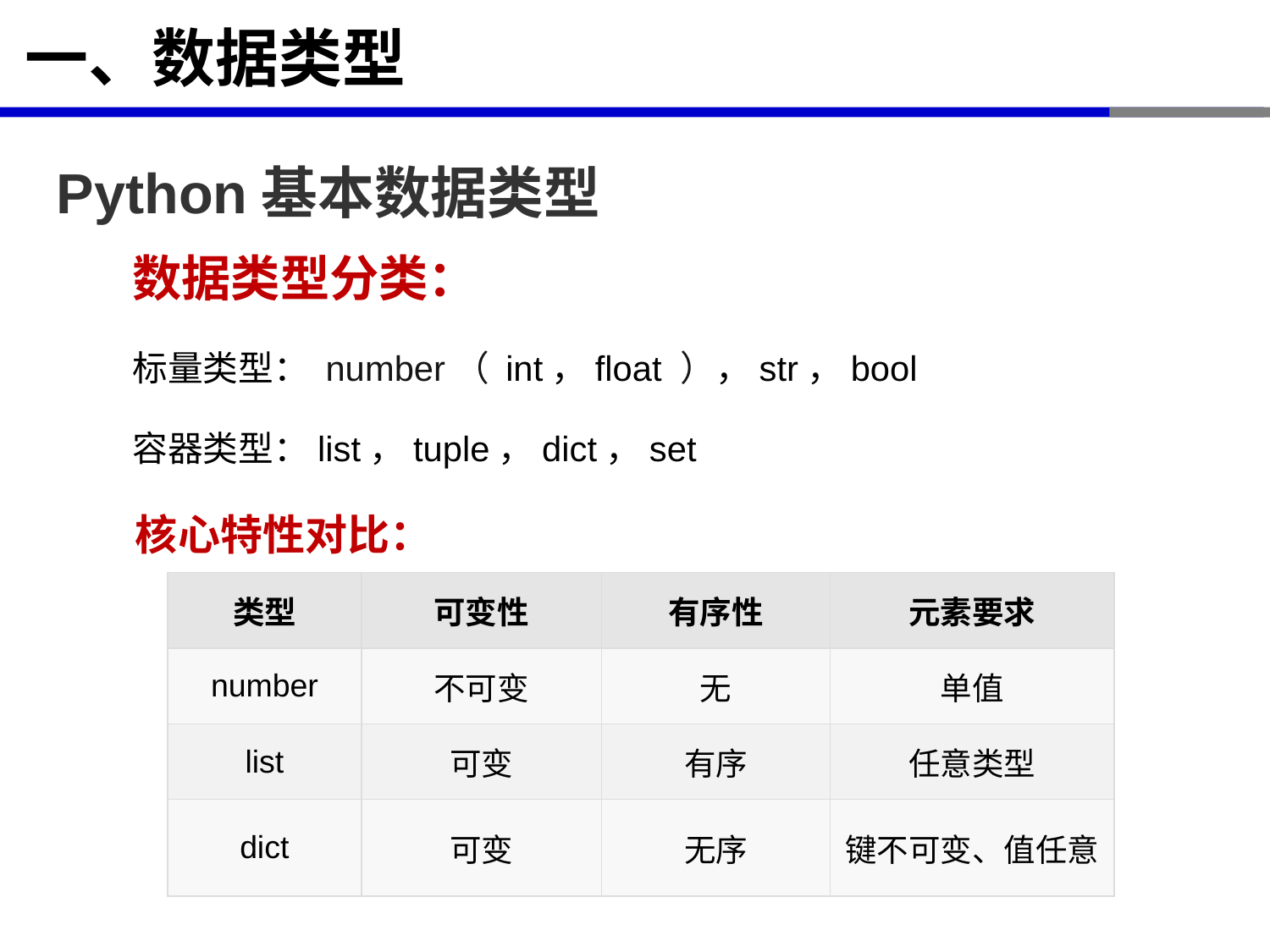

# 一、数据类型
Python基本数据类型
数据类型分类：
标量类型： number（ int，float ），str，bool
容器类型：list，tuple，dict，set
核心特性对比：
| 类型 | 可变性 | 有序性 | 元素要求 |
| --- | --- | --- | --- |
| number | 不可变 | 无 | 单值 |
| list | 可变 | 有序 | 任意类型 |
| dict | 可变 | 无序 | 键不可变、值任意 |